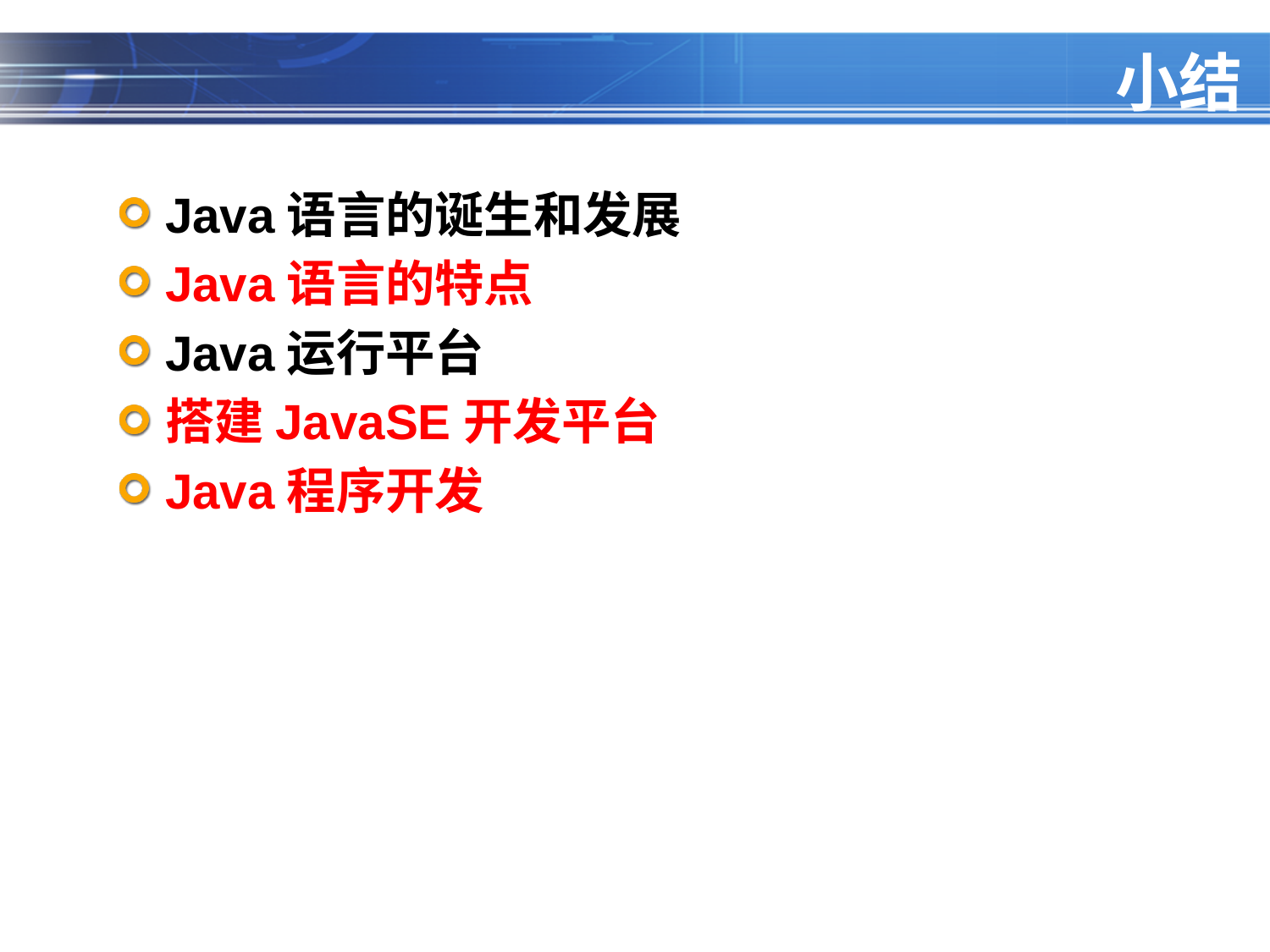

# 小结
Java语言的诞生和发展
Java语言的特点
Java运行平台
搭建JavaSE开发平台
Java程序开发